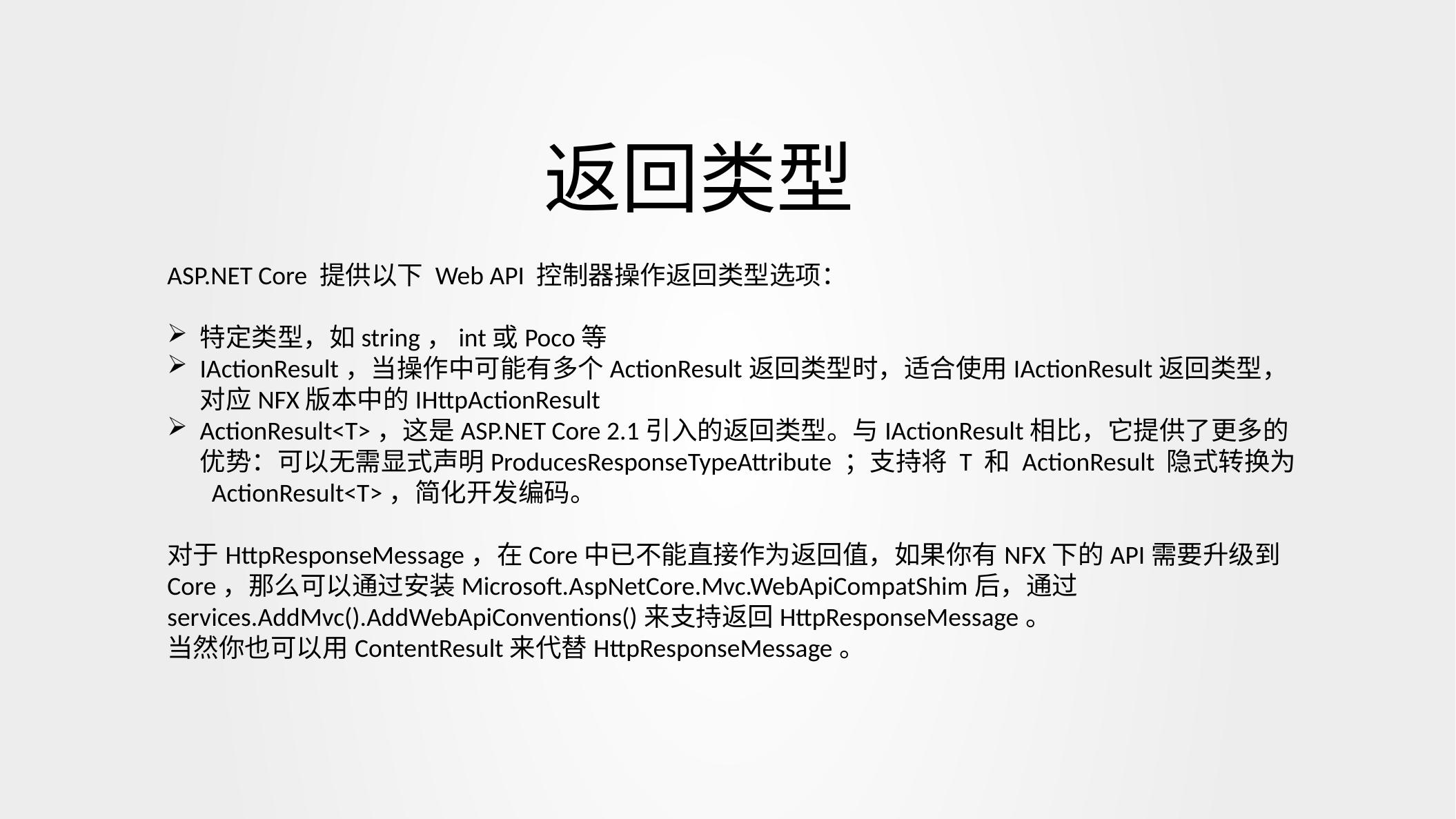

返回类型
ASP.NET Core 提供以下 Web API 控制器操作返回类型选项：

特定类型，如string，int或Poco等
IActionResult，当操作中可能有多个ActionResult返回类型时，适合使用IActionResult返回类型，对应NFX版本中的IHttpActionResult
ActionResult<T>，这是ASP.NET Core 2.1引入的返回类型。与IActionResult相比，它提供了更多的优势：可以无需显式声明ProducesResponseTypeAttribute ；支持将 T 和 ActionResult 隐式转换为 ActionResult<T>，简化开发编码。

对于HttpResponseMessage，在Core中已不能直接作为返回值，如果你有NFX下的API需要升级到Core，那么可以通过安装Microsoft.AspNetCore.Mvc.WebApiCompatShim后，通过services.AddMvc().AddWebApiConventions()来支持返回HttpResponseMessage。
当然你也可以用ContentResult来代替HttpResponseMessage。